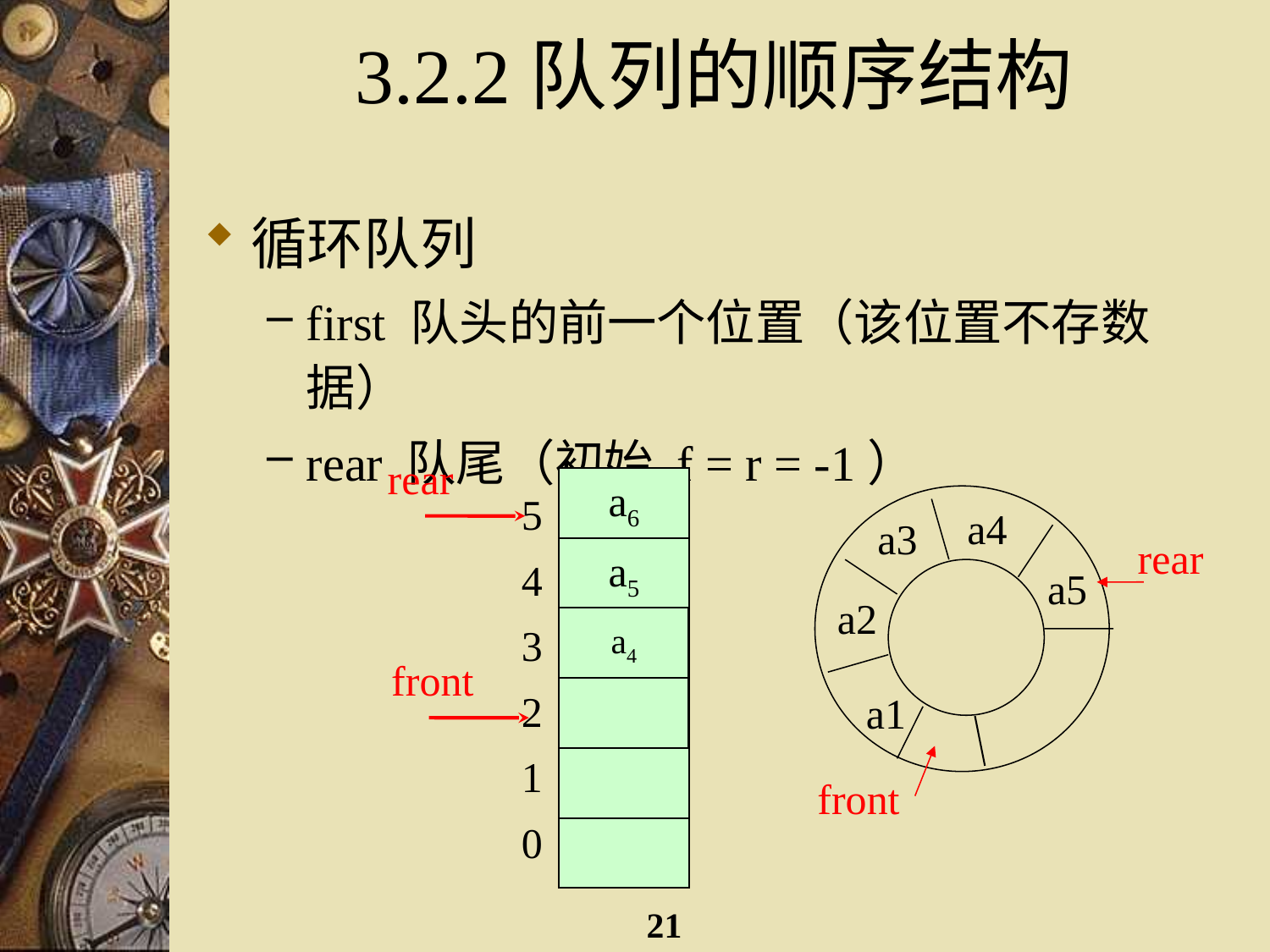

# 3.2.2队列的顺序结构
循环队列
first 队头的前一个位置（该位置不存数据）
rear 队尾（初始 f = r = -1）

rear

a6
5
4
3
2
1
0
a5
a4
front

a4

a3

rear
a5

a2

a1

front